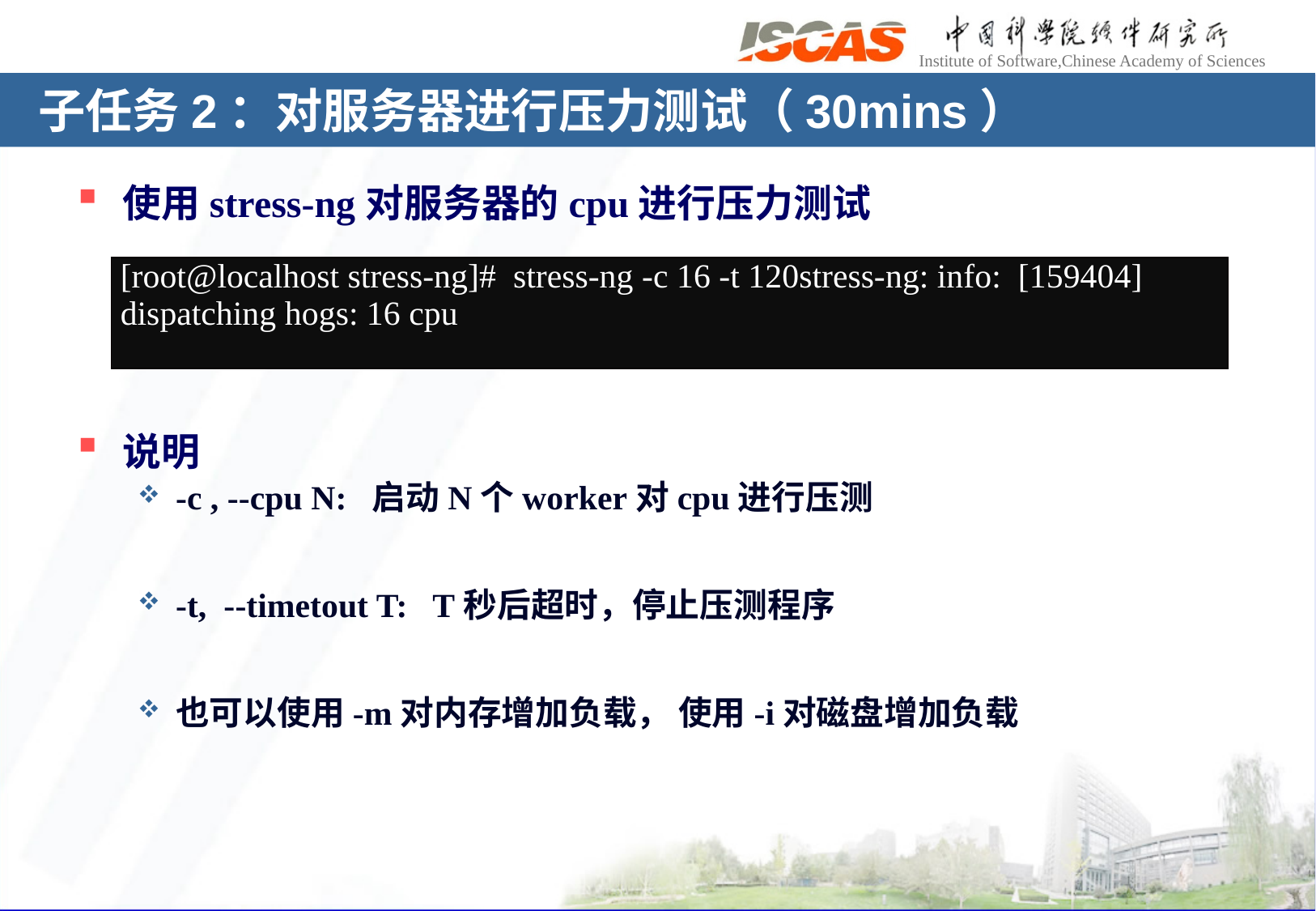

# 子任务2：对服务器进行压力测试（30mins）
使用stress-ng对服务器的cpu进行压力测试

说明
-c , --cpu N:  启动N个worker对cpu进行压测

-t,  --timetout T:   T秒后超时，停止压测程序

也可以使用-m对内存增加负载， 使用-i对磁盘增加负载

| [root@localhost stress-ng]# stress-ng -c 16 -t 120stress-ng: info: [159404] dispatching hogs: 16 cpu |
| --- |